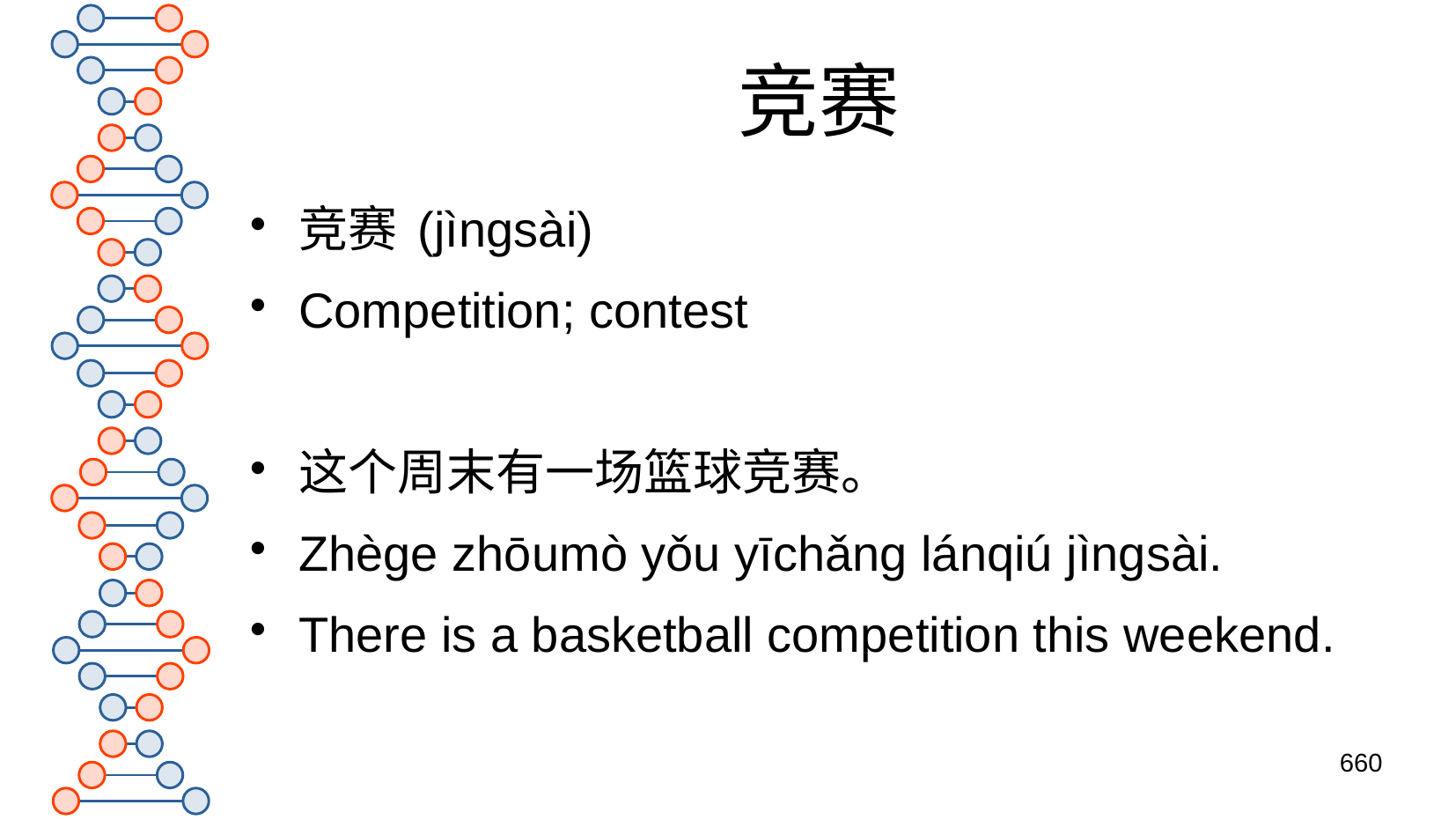

# 竞赛
竞赛 (jìngsài)
Competition; contest

这个周末有一场篮球竞赛。
Zhège zhōumò yǒu yīchǎng lánqiú jìngsài.
There is a basketball competition this weekend.
660